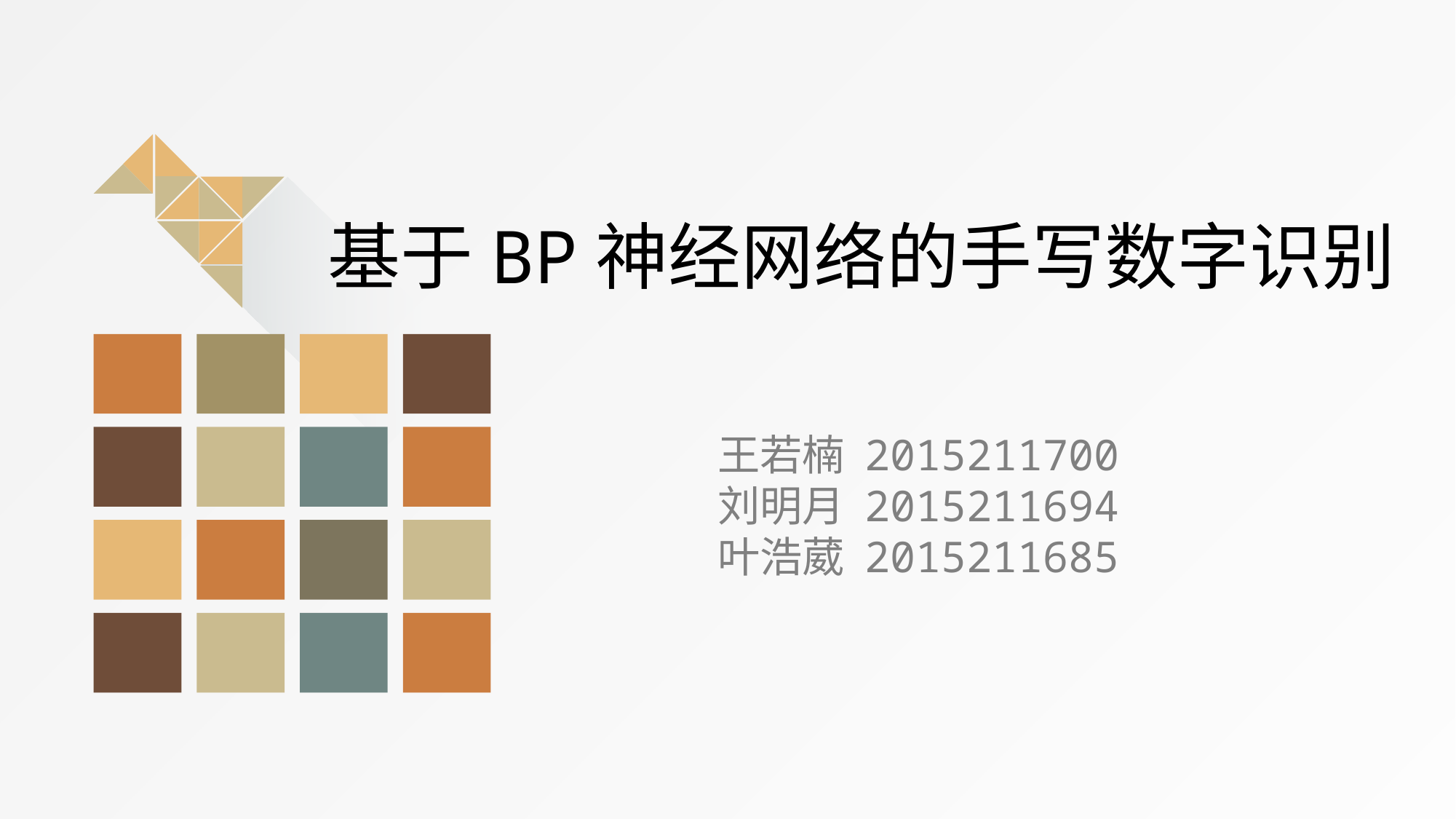

基于BP神经网络的手写数字识别

王若楠 2015211700
刘明月 2015211694
叶浩葳 2015211685